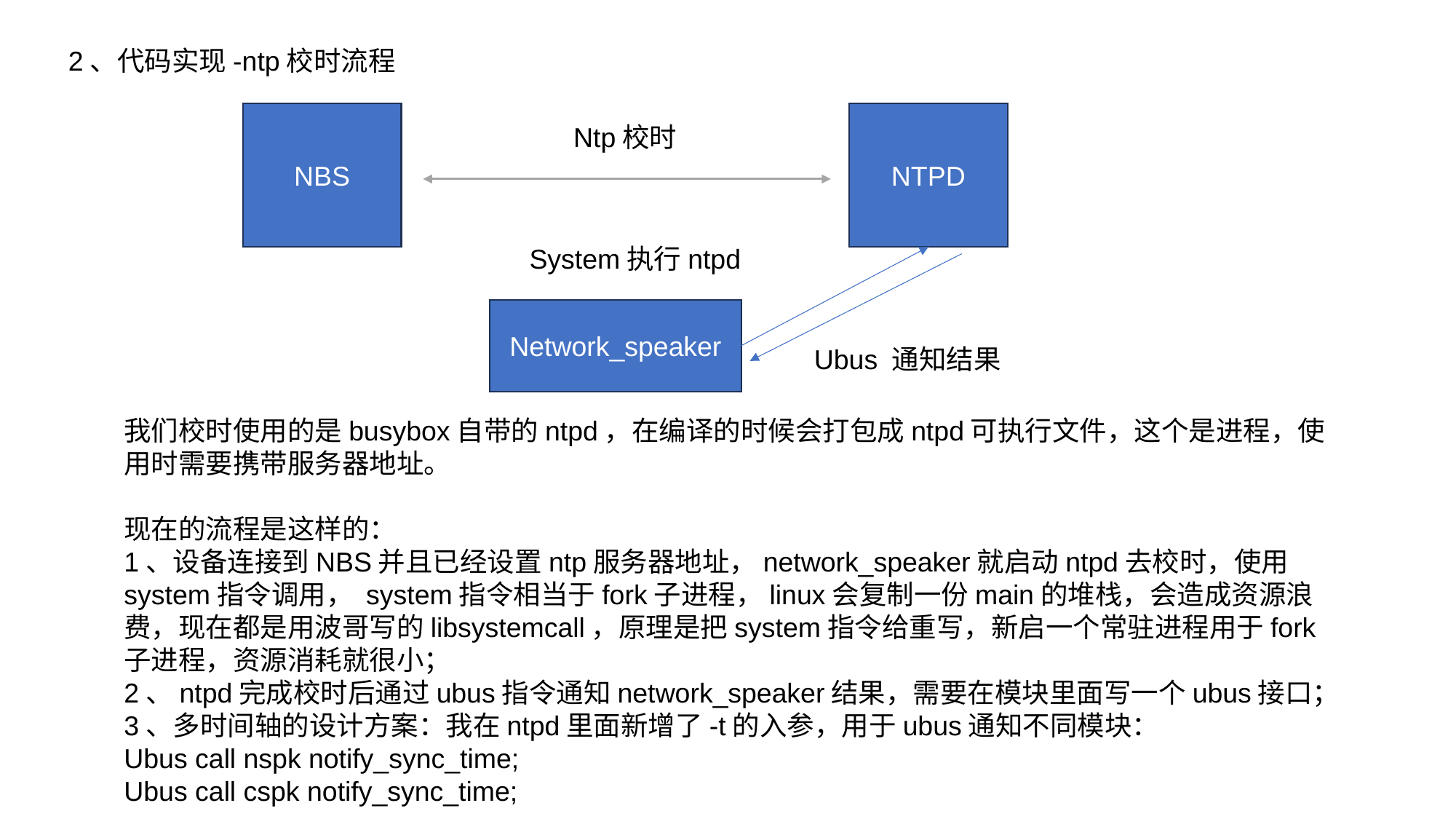

2、代码实现-ntp校时流程
NBS
NTPD
Ntp校时
System执行ntpd
Network_speaker
Ubus 通知结果
我们校时使用的是busybox自带的ntpd，在编译的时候会打包成ntpd可执行文件，这个是进程，使用时需要携带服务器地址。

现在的流程是这样的：
1、设备连接到NBS并且已经设置ntp服务器地址，network_speaker就启动ntpd去校时，使用system指令调用， system指令相当于fork子进程，linux会复制一份main的堆栈，会造成资源浪费，现在都是用波哥写的libsystemcall，原理是把system指令给重写，新启一个常驻进程用于fork子进程，资源消耗就很小；
2、ntpd完成校时后通过ubus指令通知network_speaker结果，需要在模块里面写一个ubus接口；
3、多时间轴的设计方案：我在ntpd里面新增了-t的入参，用于ubus通知不同模块：
Ubus call nspk notify_sync_time;
Ubus call cspk notify_sync_time;